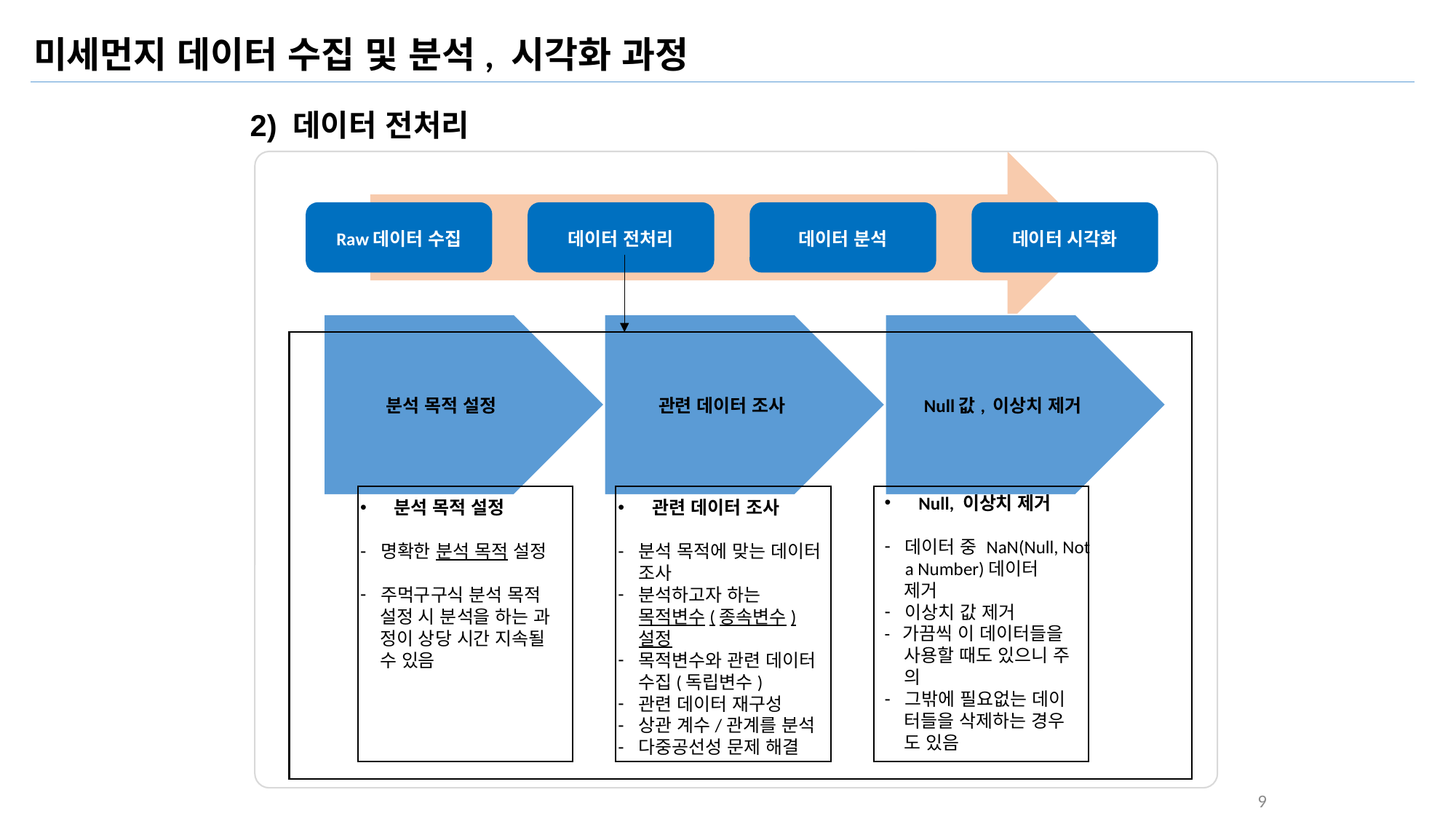

미세먼지 데이터 수집 및 분석, 시각화 과정
2) 데이터 전처리

Raw데이터 수집
데이터 전처리
데이터 분석
데이터 시각화
분석 목적 설정
관련 데이터 조사
Null값, 이상치 제거

Null, 이상치 제거

데이터 중 NaN(Null, Not a Number)데이터
   제거
이상치 값 제거
-  가끔씩 이 데이터들을
   사용할 때도 있으니 주
   의
그밖에 필요없는 데이
   터들을 삭제하는 경우
   도 있음
분석 목적 설정

명확한 분석 목적 설정

주먹구구식 분석 목적
   설정 시 분석을 하는 과
   정이 상당 시간 지속될
   수 있음
관련 데이터 조사

분석 목적에 맞는 데이터 조사
분석하고자 하는 목적변수(종속변수) 설정
목적변수와 관련 데이터 수집(독립변수)
관련 데이터 재구성
상관 계수/관계를 분석
다중공선성 문제 해결
9